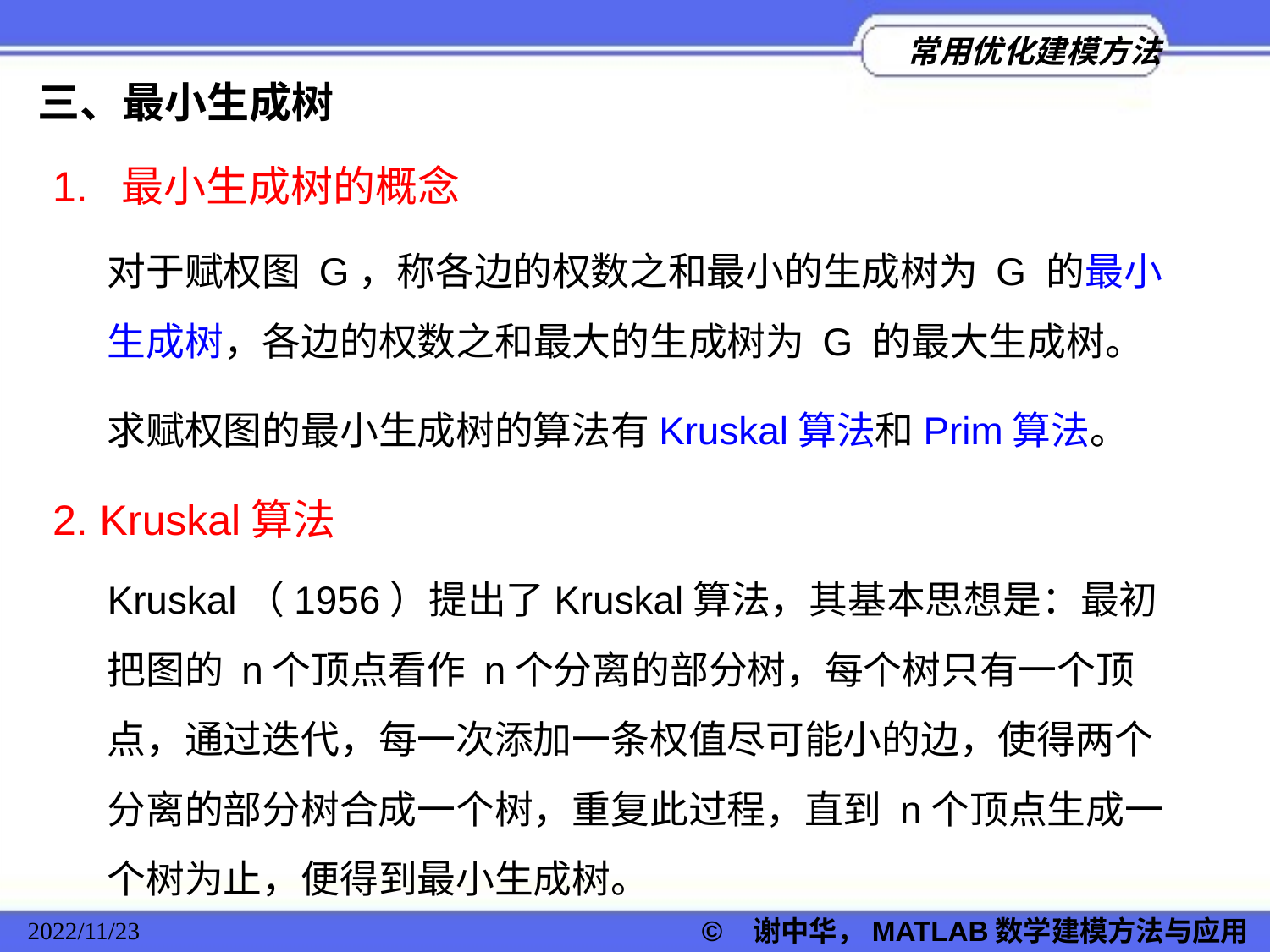

三、最小生成树
1.  最小生成树的概念
对于赋权图 G，称各边的权数之和最小的生成树为 G 的最小生成树，各边的权数之和最大的生成树为 G 的最大生成树。
求赋权图的最小生成树的算法有Kruskal算法和Prim算法。
2. Kruskal算法
Kruskal（1956）提出了Kruskal算法，其基本思想是：最初把图的 n个顶点看作 n个分离的部分树，每个树只有一个顶点，通过迭代，每一次添加一条权值尽可能小的边，使得两个分离的部分树合成一个树，重复此过程，直到 n个顶点生成一个树为止，便得到最小生成树。
2022/11/23
©   谢中华，MATLAB数学建模方法与应用